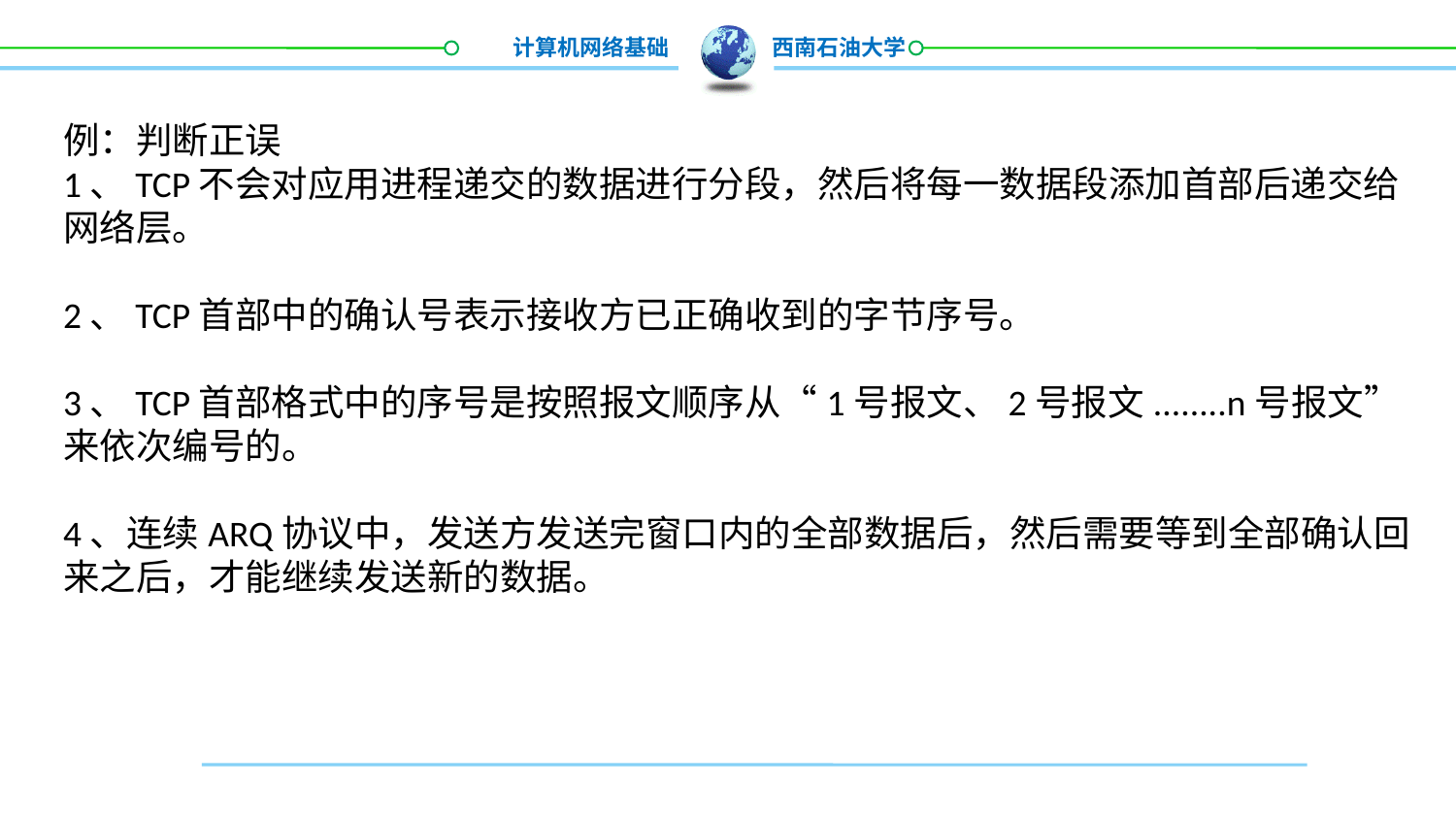

例：判断正误
1、TCP不会对应用进程递交的数据进行分段，然后将每一数据段添加首部后递交给网络层。

2、TCP首部中的确认号表示接收方已正确收到的字节序号。

3、TCP首部格式中的序号是按照报文顺序从“1号报文、2号报文........n号报文”来依次编号的。

4、连续ARQ协议中，发送方发送完窗口内的全部数据后，然后需要等到全部确认回来之后，才能继续发送新的数据。